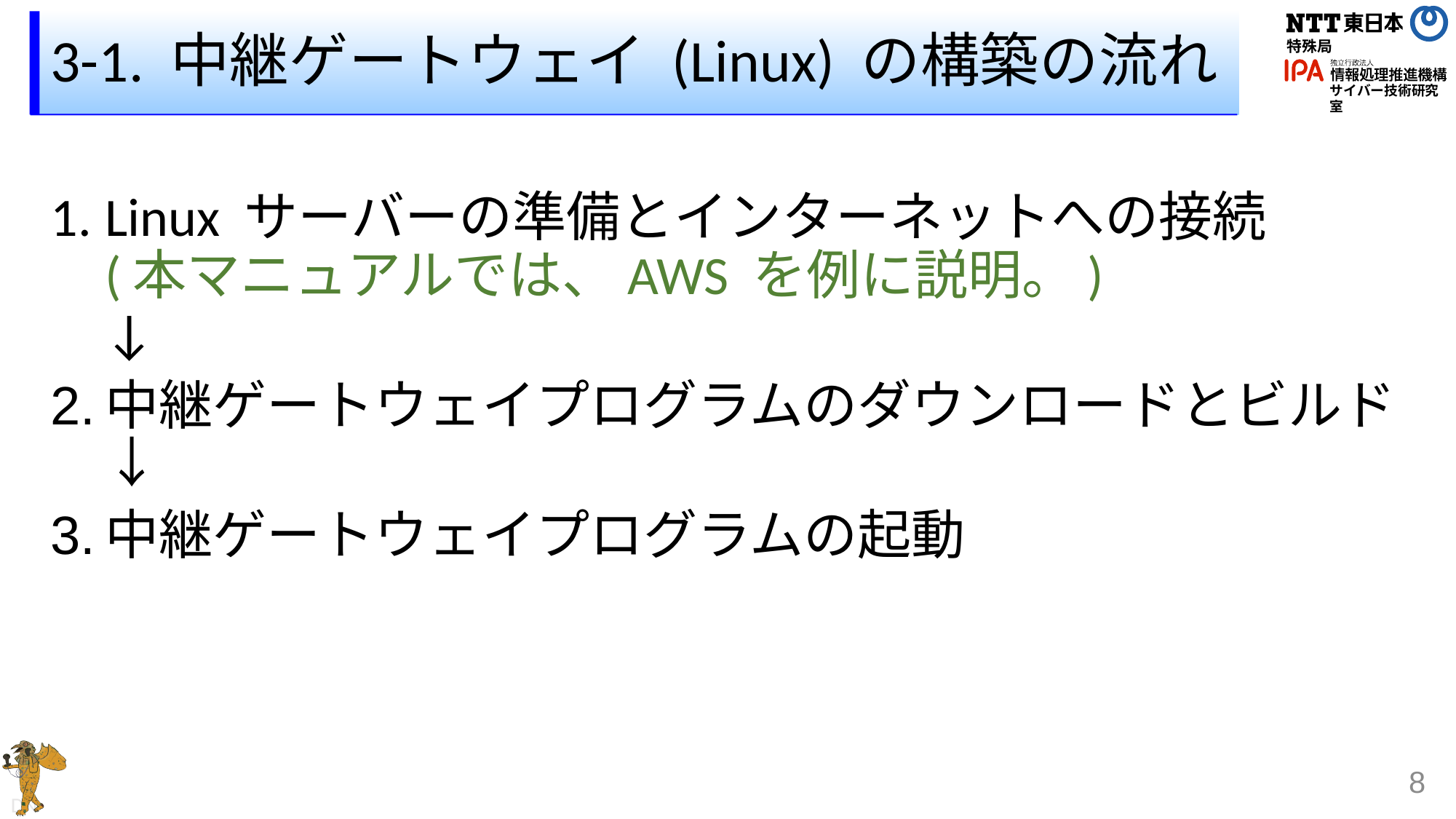

# 3-1. 中継ゲートウェイ (Linux) の構築の流れ
Linux サーバーの準備とインターネットへの接続
(本マニュアルでは、AWS を例に説明。)
↓
中継ゲートウェイプログラムのダウンロードとビルド
↓
中継ゲートウェイプログラムの起動
8